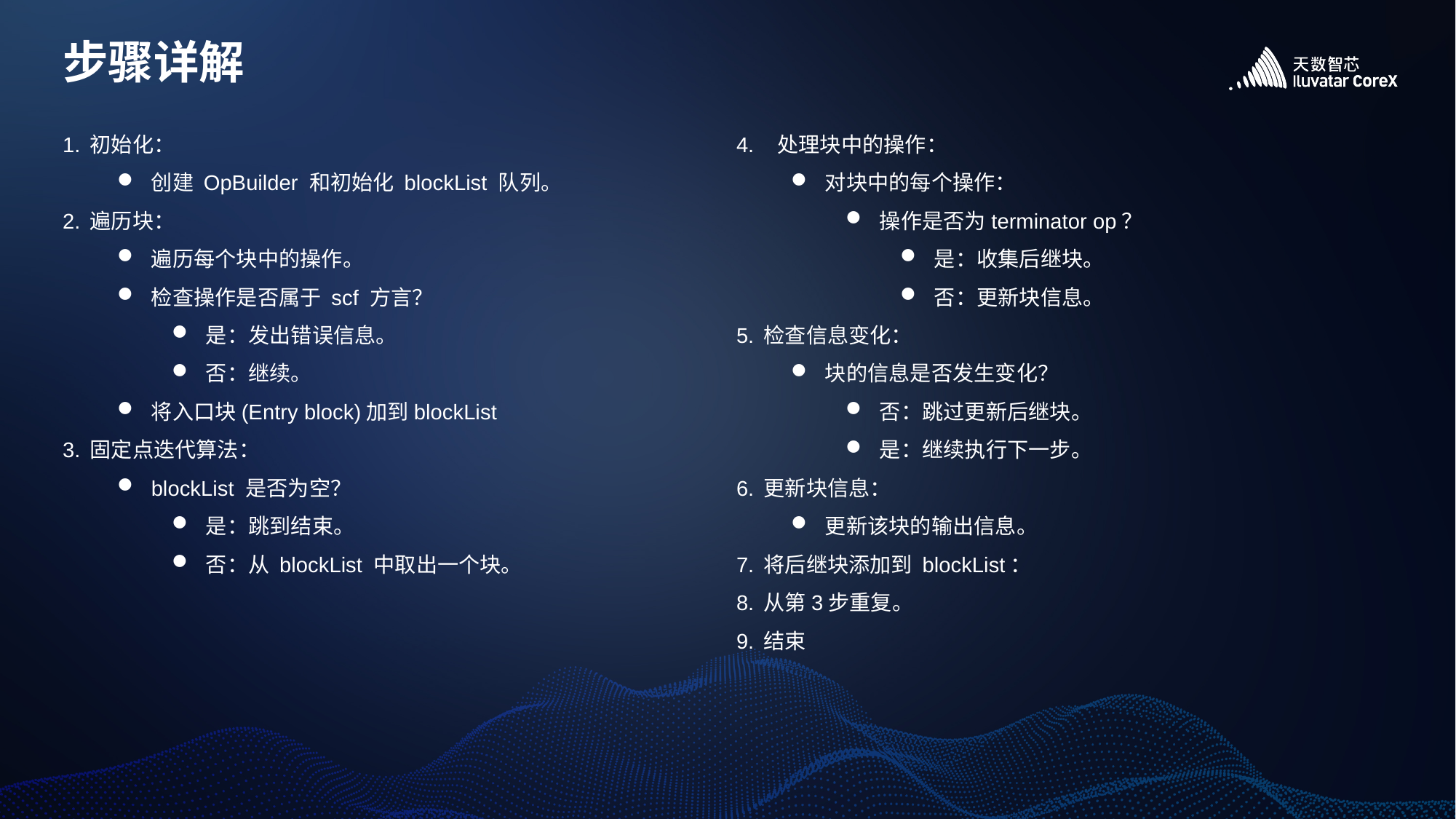

# 步骤详解
初始化：
创建 OpBuilder 和初始化 blockList 队列。
遍历块：
遍历每个块中的操作。
检查操作是否属于 scf 方言？
是：发出错误信息。
否：继续。
将入口块(Entry block)加到blockList
固定点迭代算法：
blockList 是否为空？
是：跳到结束。
否：从 blockList 中取出一个块。

处理块中的操作：
对块中的每个操作：
操作是否为terminator op？
是：收集后继块。
否：更新块信息。
检查信息变化：
块的信息是否发生变化？
否：跳过更新后继块。
是：继续执行下一步。
更新块信息：
更新该块的输出信息。
将后继块添加到 blockList：
从第3步重复。
结束